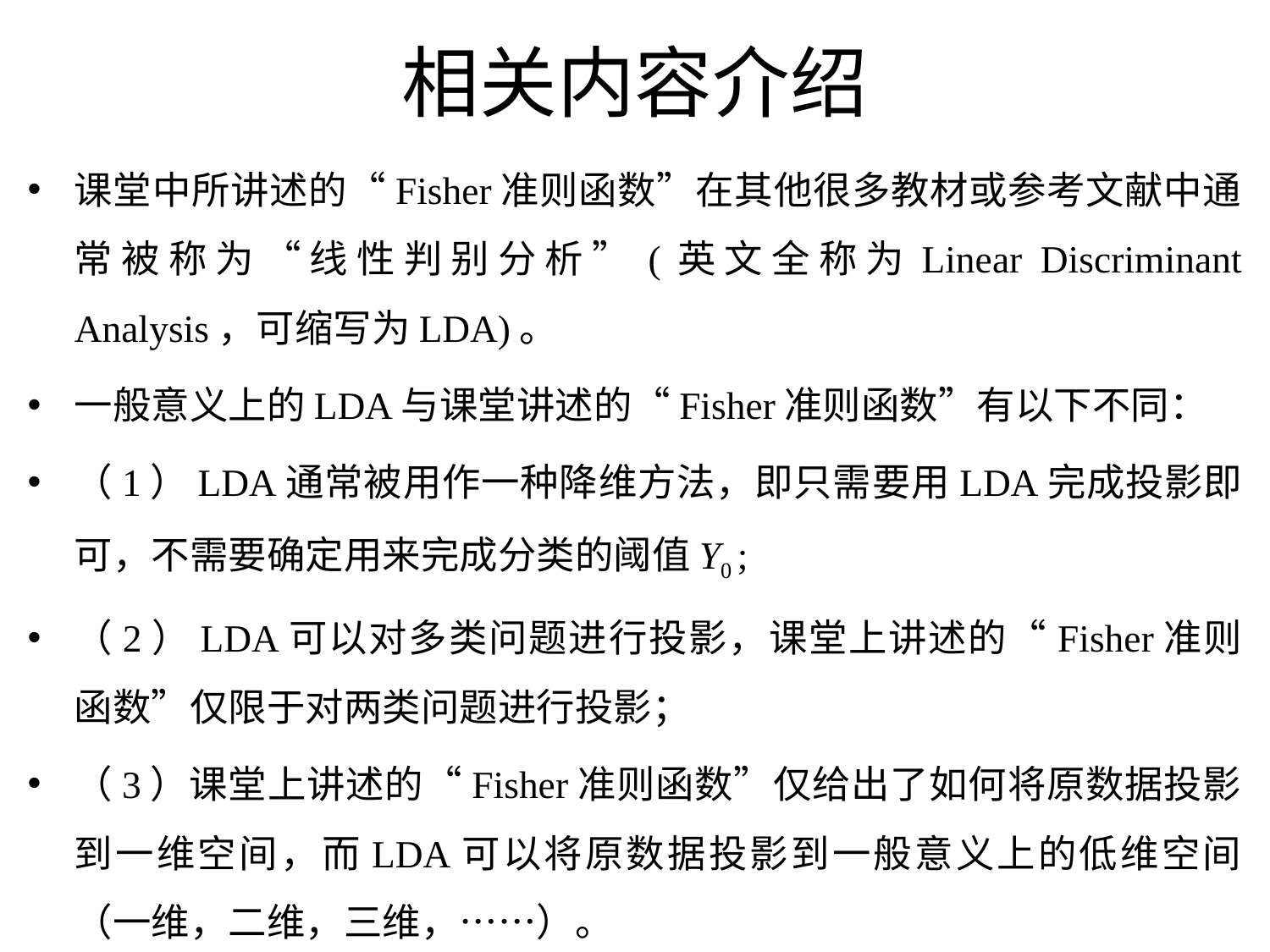

# 相关内容介绍
课堂中所讲述的“Fisher准则函数”在其他很多教材或参考文献中通常被称为“线性判别分析”(英文全称为Linear Discriminant Analysis，可缩写为LDA)。
一般意义上的LDA与课堂讲述的“Fisher准则函数”有以下不同：
（1）LDA通常被用作一种降维方法，即只需要用LDA完成投影即可，不需要确定用来完成分类的阈值Y0 ;
（2）LDA可以对多类问题进行投影，课堂上讲述的“Fisher准则函数”仅限于对两类问题进行投影；
（3）课堂上讲述的“Fisher准则函数”仅给出了如何将原数据投影到一维空间，而LDA可以将原数据投影到一般意义上的低维空间（一维，二维，三维，……）。